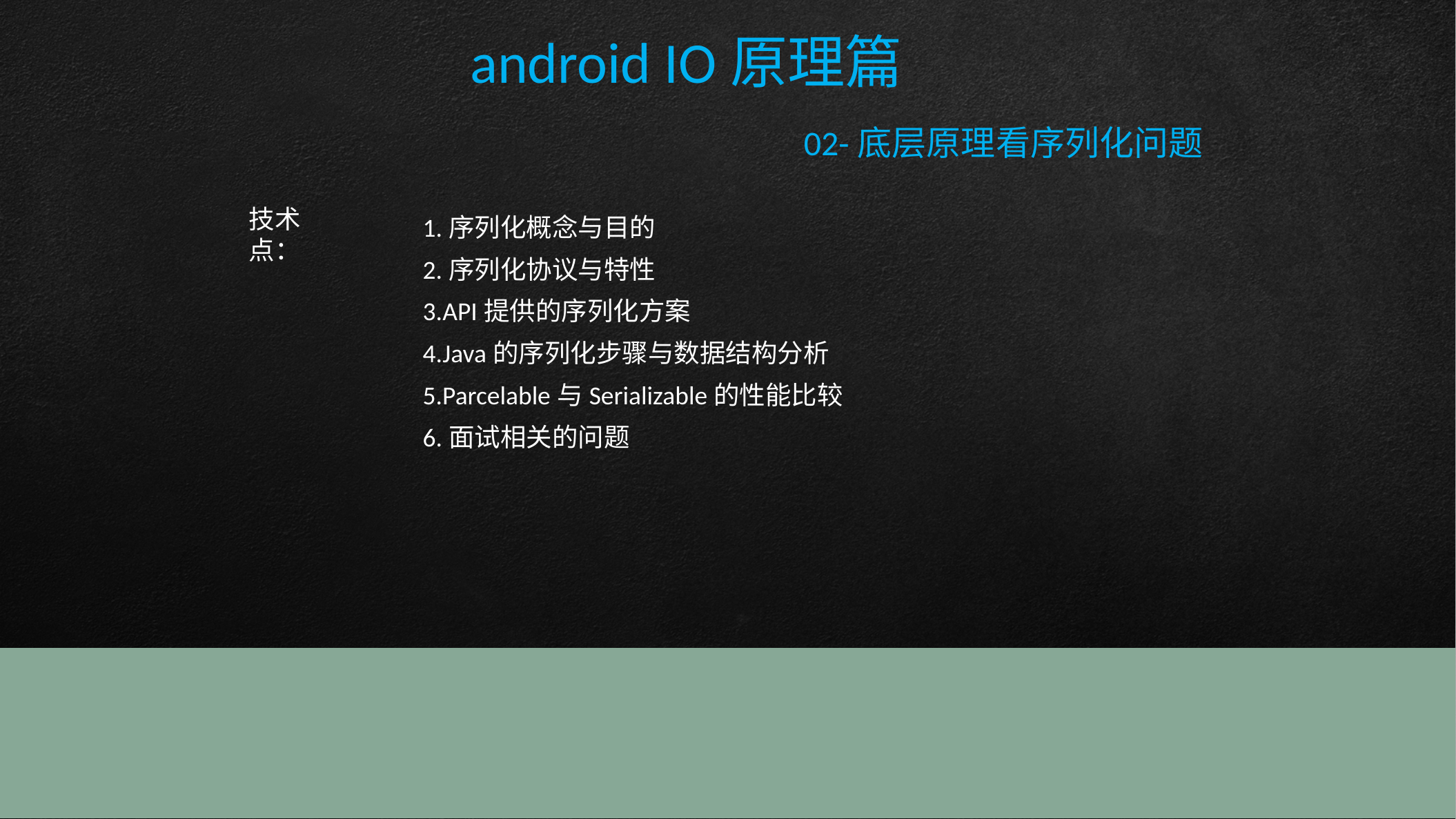

android IO原理篇
						02-底层原理看序列化问题
技术点：
    1.序列化概念与目的
    2.序列化协议与特性
    3.API提供的序列化方案
    4.Java的序列化步骤与数据结构分析
    5.Parcelable与Serializable的性能比较
    6.面试相关的问题